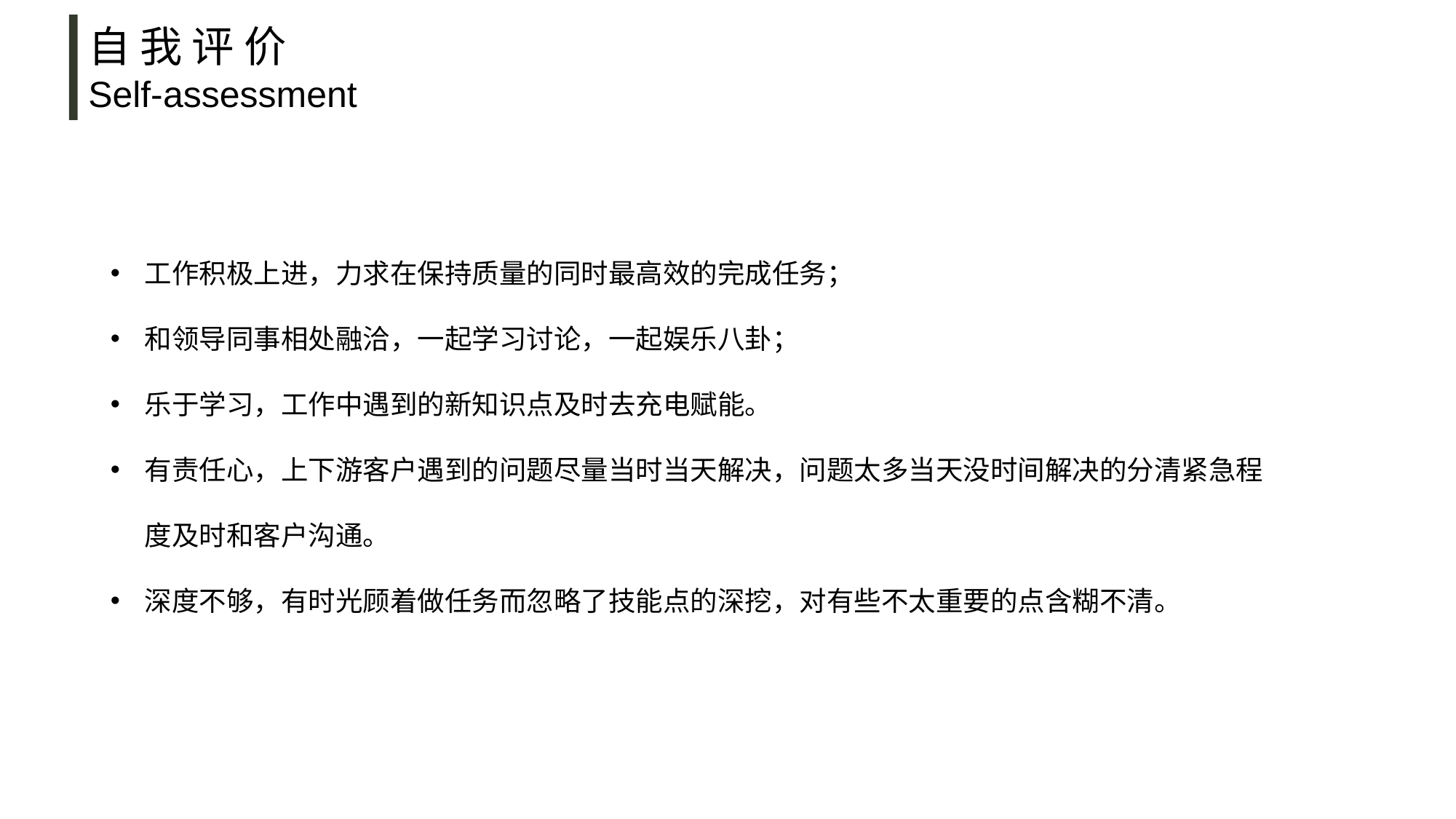

自 我 评 价
Self-assessment
工作积极上进，力求在保持质量的同时最高效的完成任务；
和领导同事相处融洽，一起学习讨论，一起娱乐八卦；
乐于学习，工作中遇到的新知识点及时去充电赋能。
有责任心，上下游客户遇到的问题尽量当时当天解决，问题太多当天没时间解决的分清紧急程度及时和客户沟通。
深度不够，有时光顾着做任务而忽略了技能点的深挖，对有些不太重要的点含糊不清。